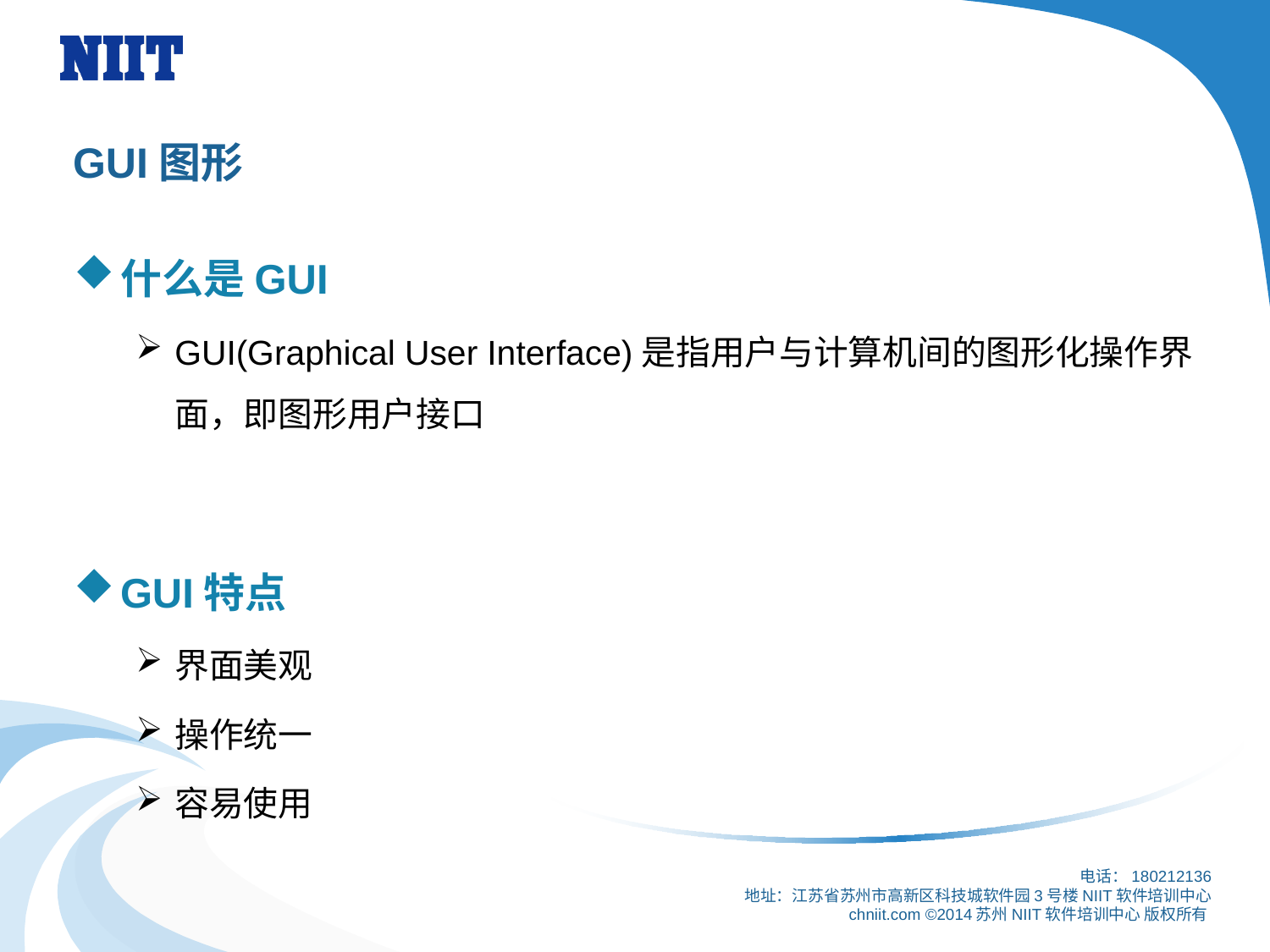

# GUI图形
什么是GUI
GUI(Graphical User Interface)是指用户与计算机间的图形化操作界面，即图形用户接口

GUI特点
界面美观
操作统一
容易使用